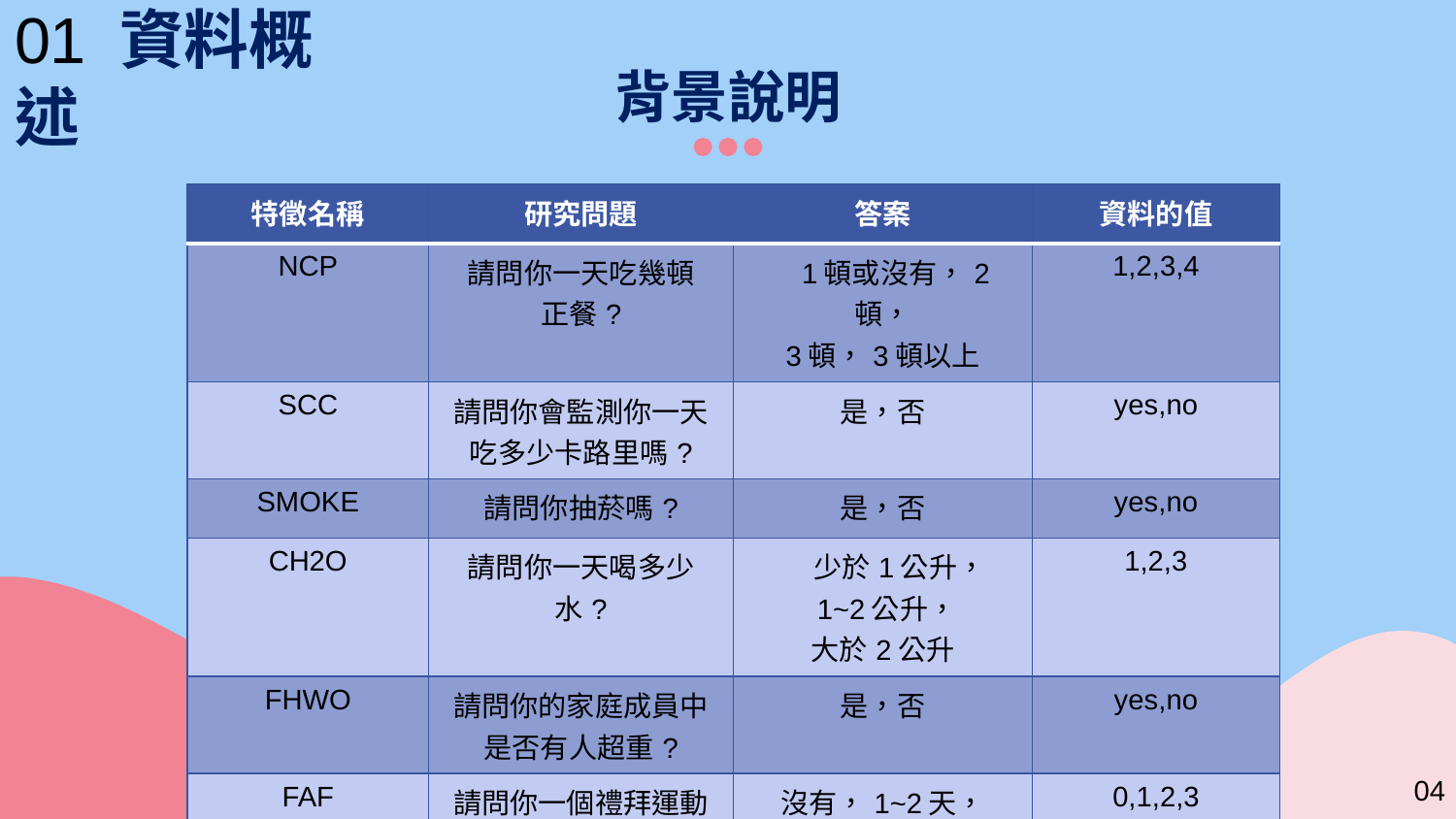

01 資料概述
# 背景說明
| 特徵名稱 | 研究問題 | 答案 | 資料的值 |
| --- | --- | --- | --- |
| NCP | 請問你一天吃幾頓 正餐? | 1頓或沒有，2頓， 3頓，3頓以上 | 1,2,3,4 |
| SCC | 請問你會監測你一天吃多少卡路里嗎? | 是，否 | yes,no |
| SMOKE | 請問你抽菸嗎? | 是，否 | yes,no |
| CH2O | 請問你一天喝多少水? | 少於1公升， 1~2公升， 大於2公升 | 1,2,3 |
| FHWO | 請問你的家庭成員中是否有人超重? | 是，否 | yes,no |
| FAF | 請問你一個禮拜運動幾天? | 沒有，1~2天， 2~4天，4天以上 | 0,1,2,3 |
| TUE | 請問你一天花多少時間使用3C產品? | 0~2小時，3~5小時，大於5小時 | 0,1,2 |
04